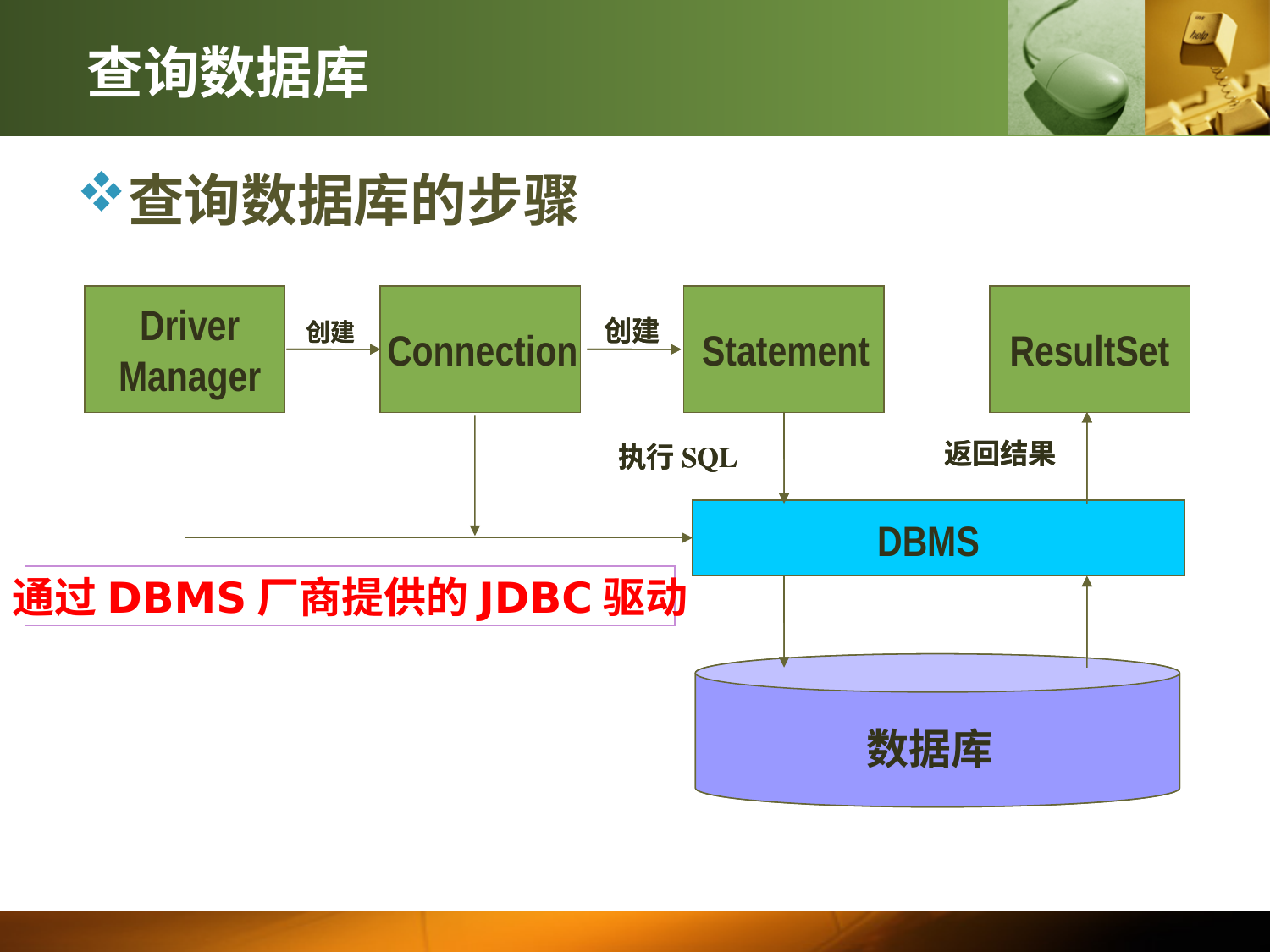

# 查询数据库
查询数据库的步骤

Driver
Manager
  创建
  创建
Connection
Statement
ResultSet

返回结果
       执行SQL

DBMS

数据库

Driver
Manager
  创建
  创建
Connection
Statement
ResultSet

返回结果
       执行SQL

DBMS

数据库

通过DBMS厂商提供的JDBC驱动